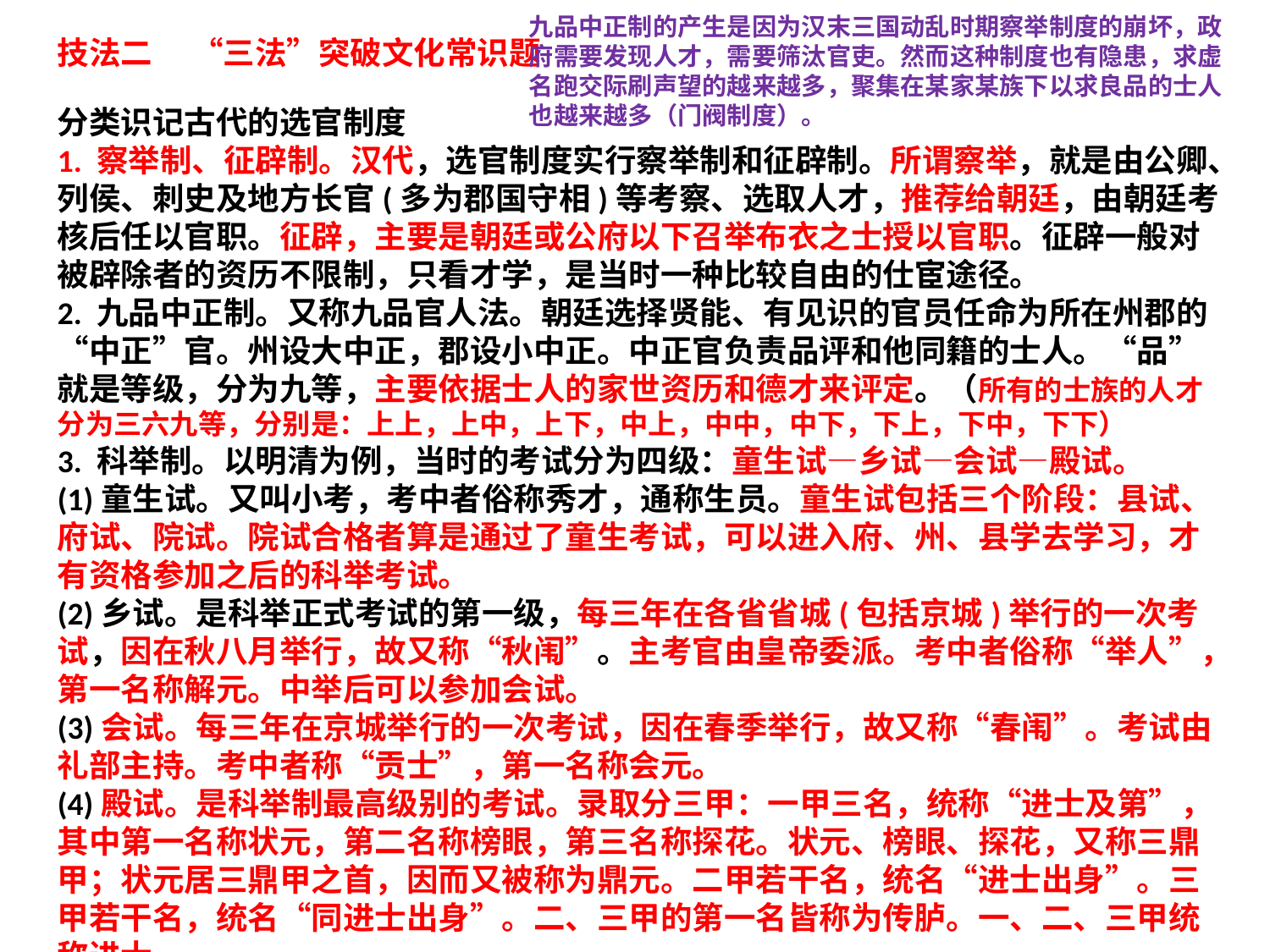

九品中正制的产生是因为汉末三国动乱时期察举制度的崩坏，政府需要发现人才，需要筛汰官吏。然而这种制度也有隐患，求虚名跑交际刷声望的越来越多，聚集在某家某族下以求良品的士人也越来越多（门阀制度）。
技法二　 “三法”突破文化常识题

分类识记古代的选官制度
1. 察举制、征辟制。汉代，选官制度实行察举制和征辟制。所谓察举，就是由公卿、列侯、刺史及地方长官(多为郡国守相)等考察、选取人才，推荐给朝廷，由朝廷考核后任以官职。征辟，主要是朝廷或公府以下召举布衣之士授以官职。征辟一般对被辟除者的资历不限制，只看才学，是当时一种比较自由的仕宦途径。
2. 九品中正制。又称九品官人法。朝廷选择贤能、有见识的官员任命为所在州郡的“中正”官。州设大中正，郡设小中正。中正官负责品评和他同籍的士人。“品”就是等级，分为九等，主要依据士人的家世资历和德才来评定。（所有的士族的人才分为三六九等，分别是：上上，上中，上下，中上，中中，中下，下上，下中，下下）
3. 科举制。以明清为例，当时的考试分为四级：童生试—乡试—会试—殿试。
(1)童生试。又叫小考，考中者俗称秀才，通称生员。童生试包括三个阶段：县试、府试、院试。院试合格者算是通过了童生考试，可以进入府、州、县学去学习，才有资格参加之后的科举考试。
(2)乡试。是科举正式考试的第一级，每三年在各省省城(包括京城)举行的一次考试，因在秋八月举行，故又称“秋闱”。主考官由皇帝委派。考中者俗称“举人”，第一名称解元。中举后可以参加会试。
(3)会试。每三年在京城举行的一次考试，因在春季举行，故又称“春闱”。考试由礼部主持。考中者称“贡士”，第一名称会元。
(4)殿试。是科举制最高级别的考试。录取分三甲：一甲三名，统称“进士及第”，其中第一名称状元，第二名称榜眼，第三名称探花。状元、榜眼、探花，又称三鼎甲；状元居三鼎甲之首，因而又被称为鼎元。二甲若干名，统名“进士出身”。三甲若干名，统名“同进士出身”。二、三甲的第一名皆称为传胪。一、二、三甲统称进士。